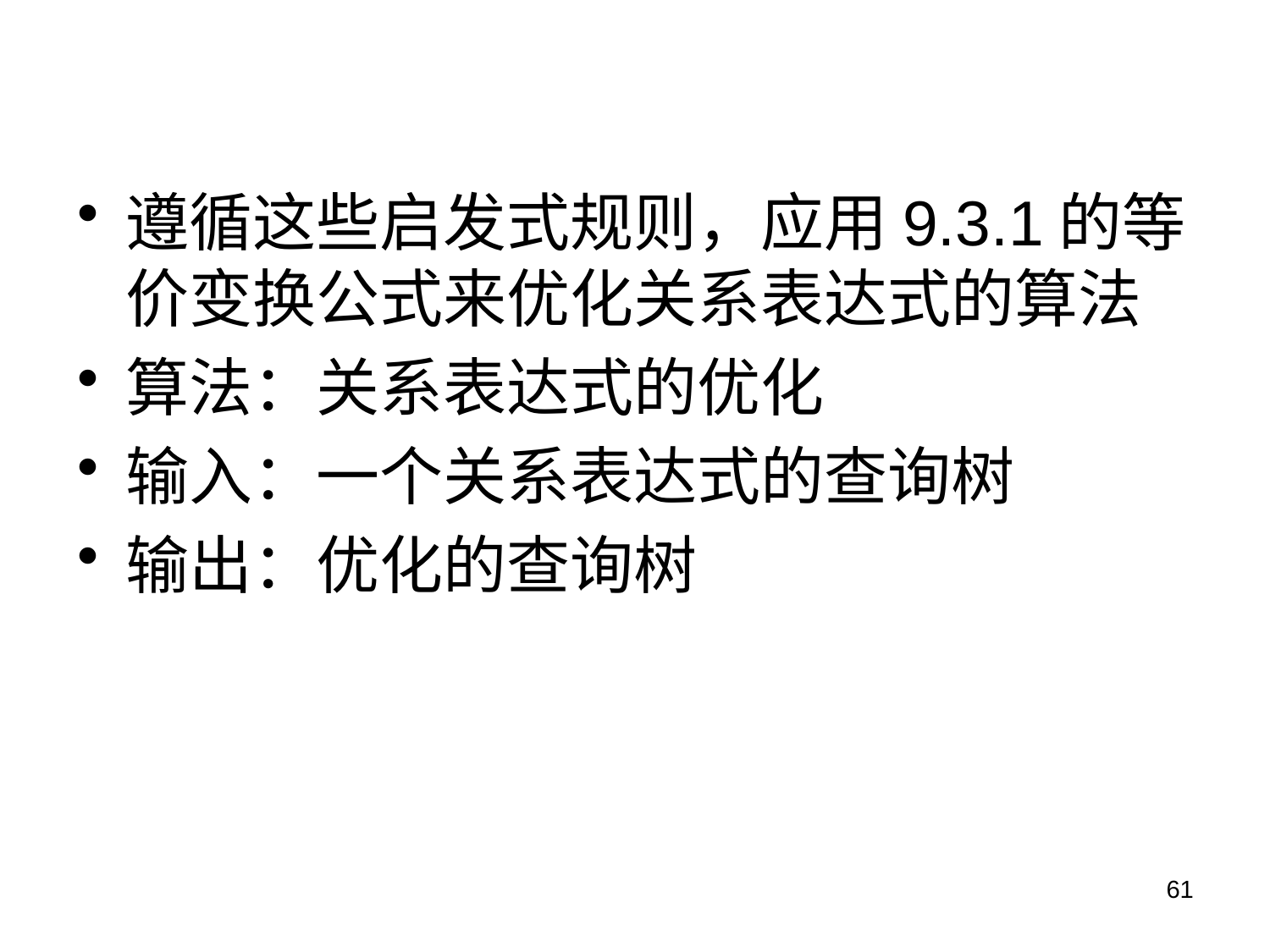

遵循这些启发式规则，应用9.3.1的等价变换公式来优化关系表达式的算法
算法：关系表达式的优化
输入：一个关系表达式的查询树
输出：优化的查询树

61